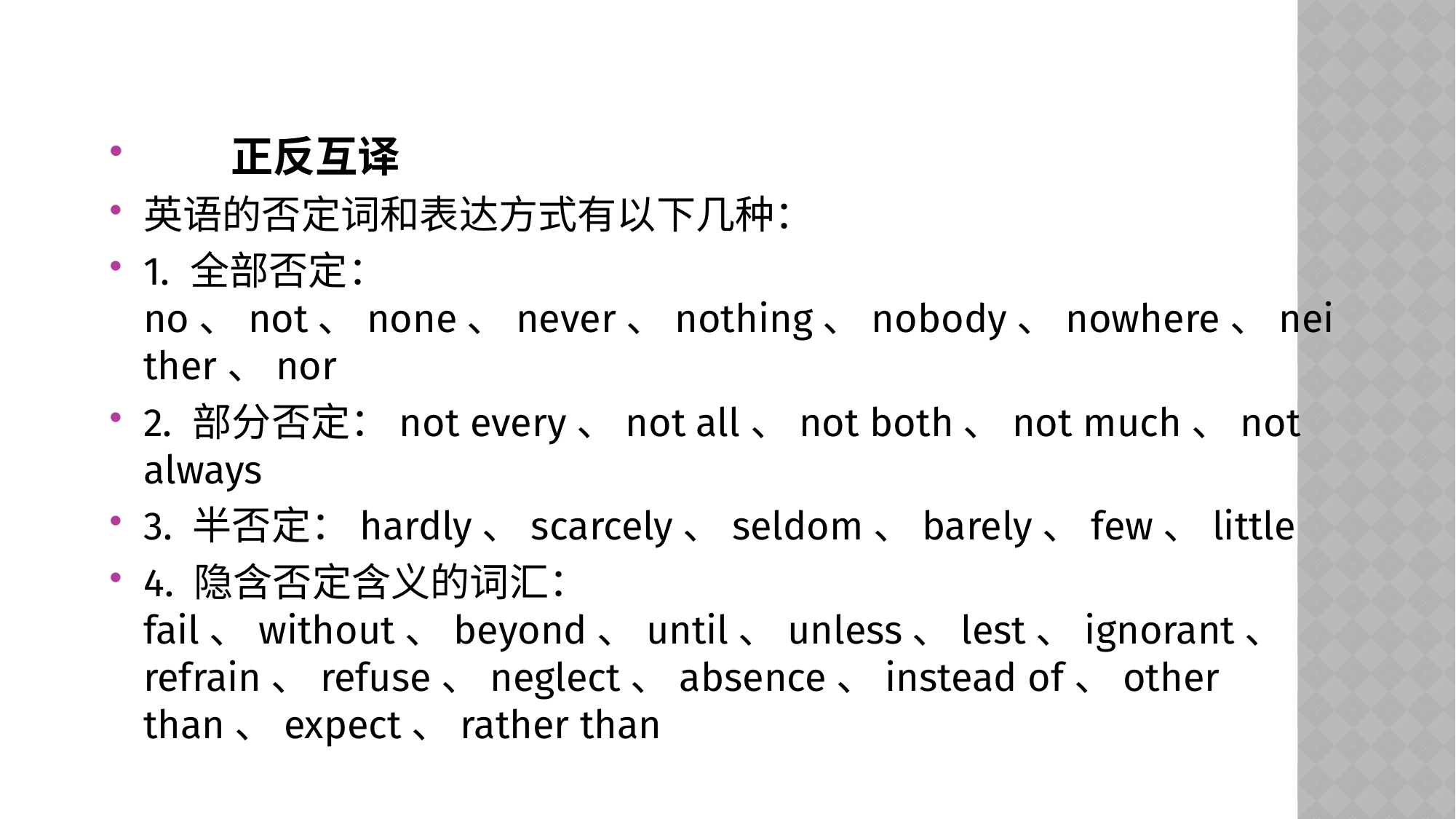

正反互译
英语的否定词和表达方式有以下几种：
1. 全部否定：no、not、none、never、nothing、nobody、nowhere、neither、nor
2. 部分否定：not every、not all、not both、not much、not always
3. 半否定：hardly、scarcely、seldom、barely、few、little
4. 隐含否定含义的词汇：fail、without、beyond、until、unless、lest、ignorant、 refrain、refuse、neglect、absence、instead of、other than、expect、rather than